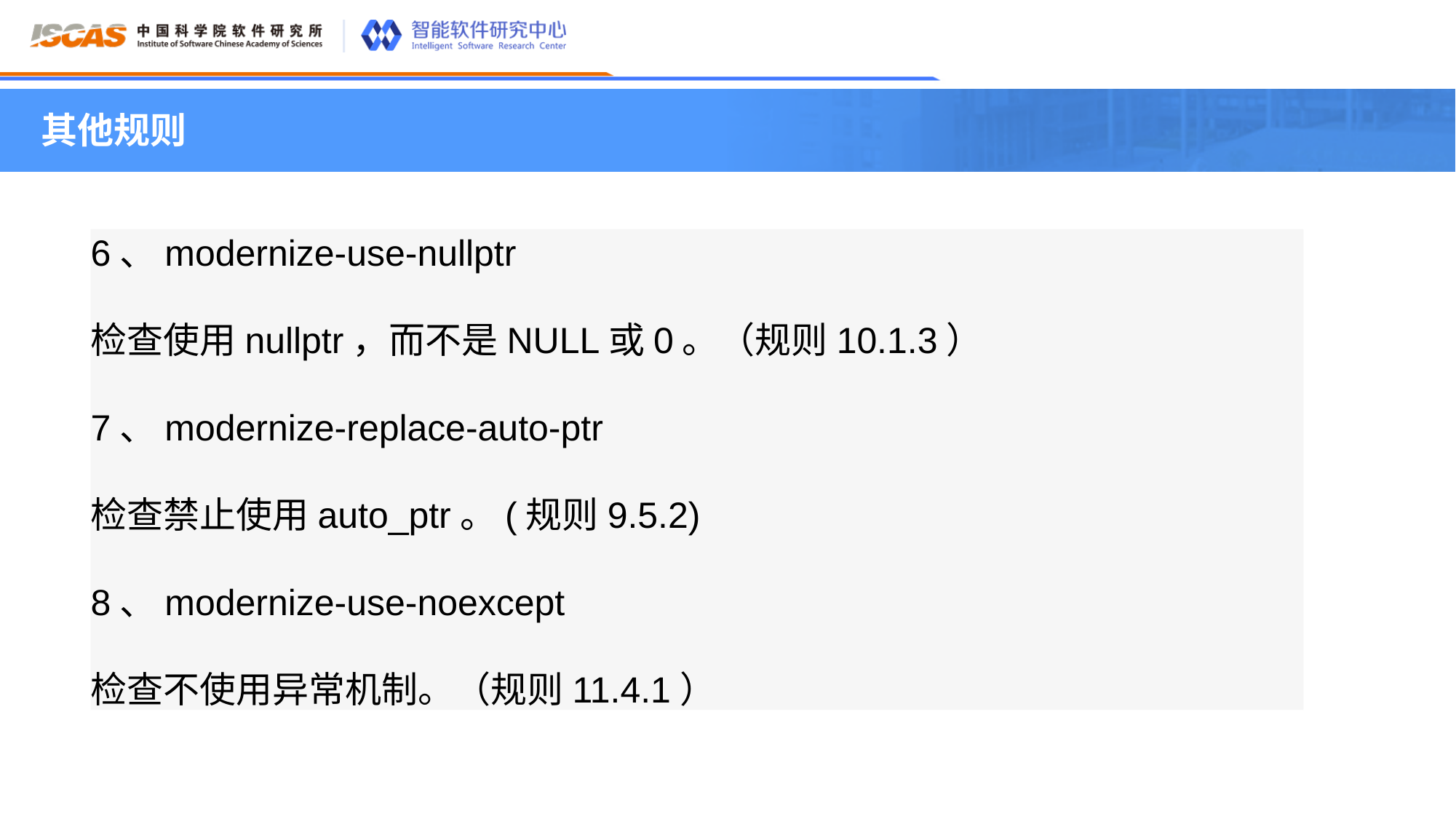

其他规则
6、modernize-use-nullptr

检查使用nullptr，而不是NULL或0。（规则10.1.3）

7、modernize-replace-auto-ptr

检查禁止使用auto_ptr。(规则9.5.2)

8、modernize-use-noexcept

检查不使用异常机制。（规则11.4.1）